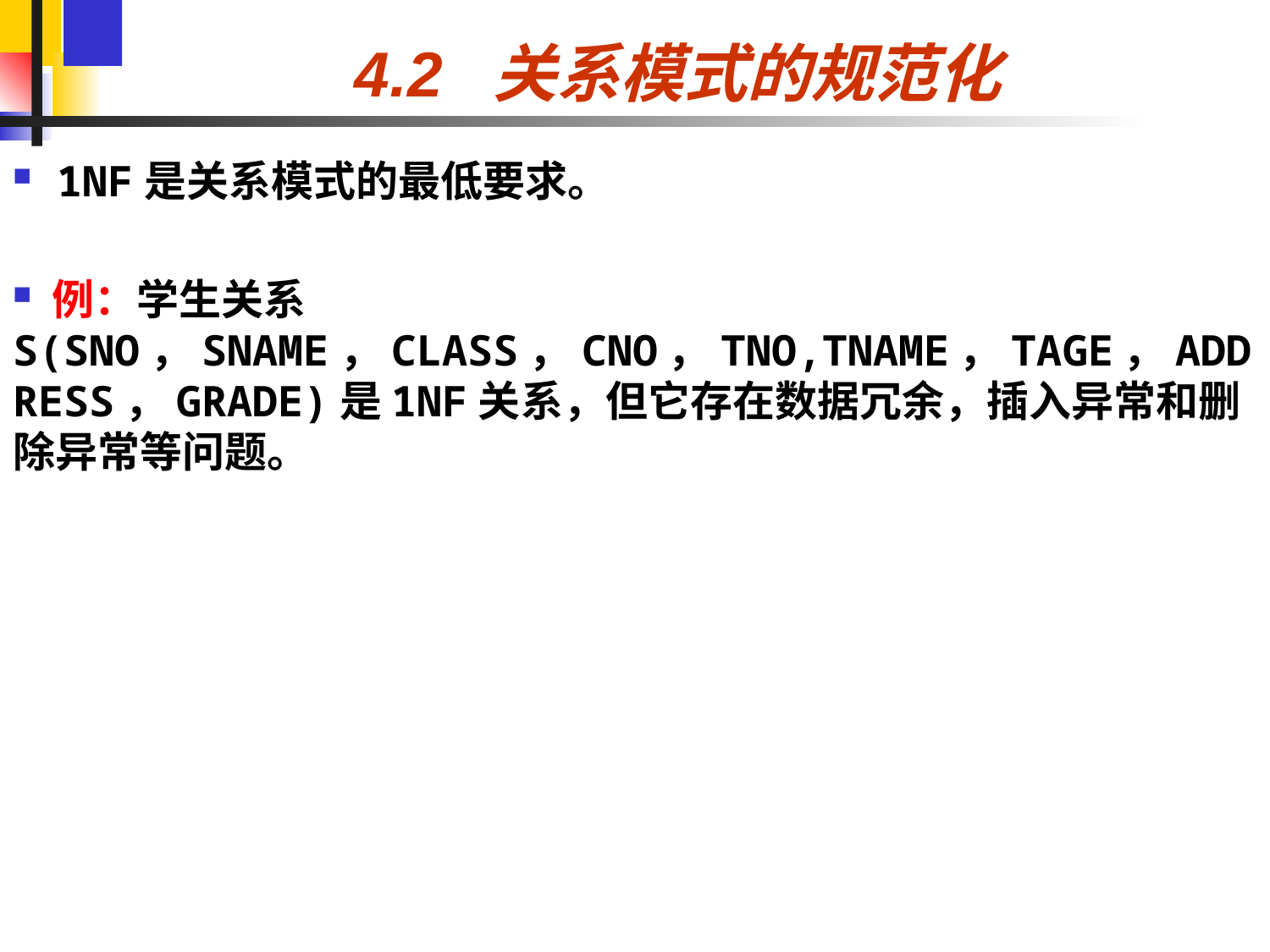

# 4.2  关系模式的规范化
 1NF是关系模式的最低要求。

 例：学生关系S(SNO，SNAME，CLASS，CNO，TNO,TNAME，TAGE，ADDRESS，GRADE)是1NF关系，但它存在数据冗余，插入异常和删除异常等问题。